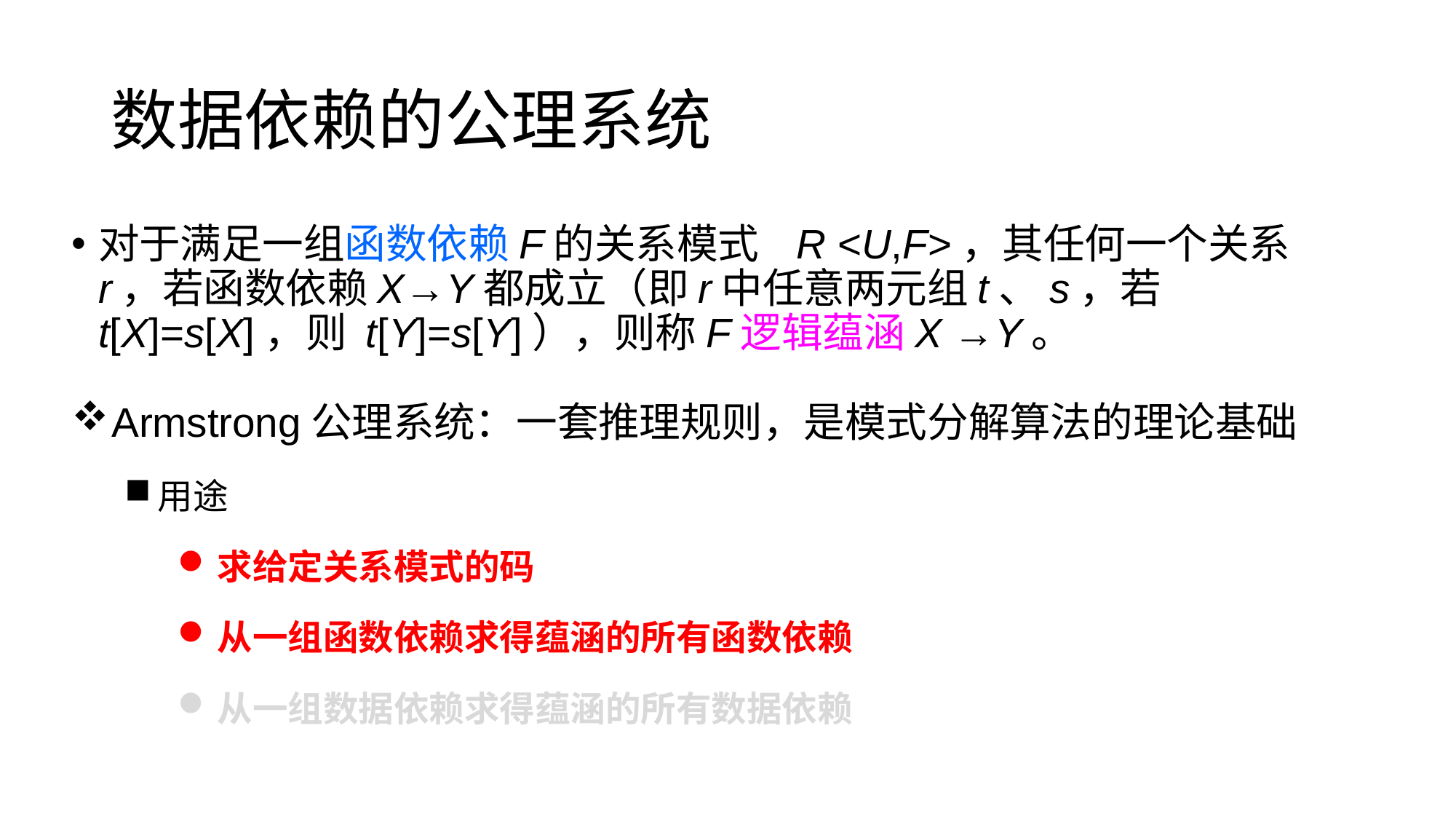

# 数据依赖的公理系统
对于满足一组函数依赖F的关系模式   R <U,F>，其任何一个关系r，若函数依赖X→Y都成立（即r中任意两元组t、s，若t[X]=s[X]，则 t[Y]=s[Y]），则称F逻辑蕴涵X →Y。
Armstrong公理系统：一套推理规则，是模式分解算法的理论基础
用途
求给定关系模式的码
从一组函数依赖求得蕴涵的所有函数依赖
从一组数据依赖求得蕴涵的所有数据依赖